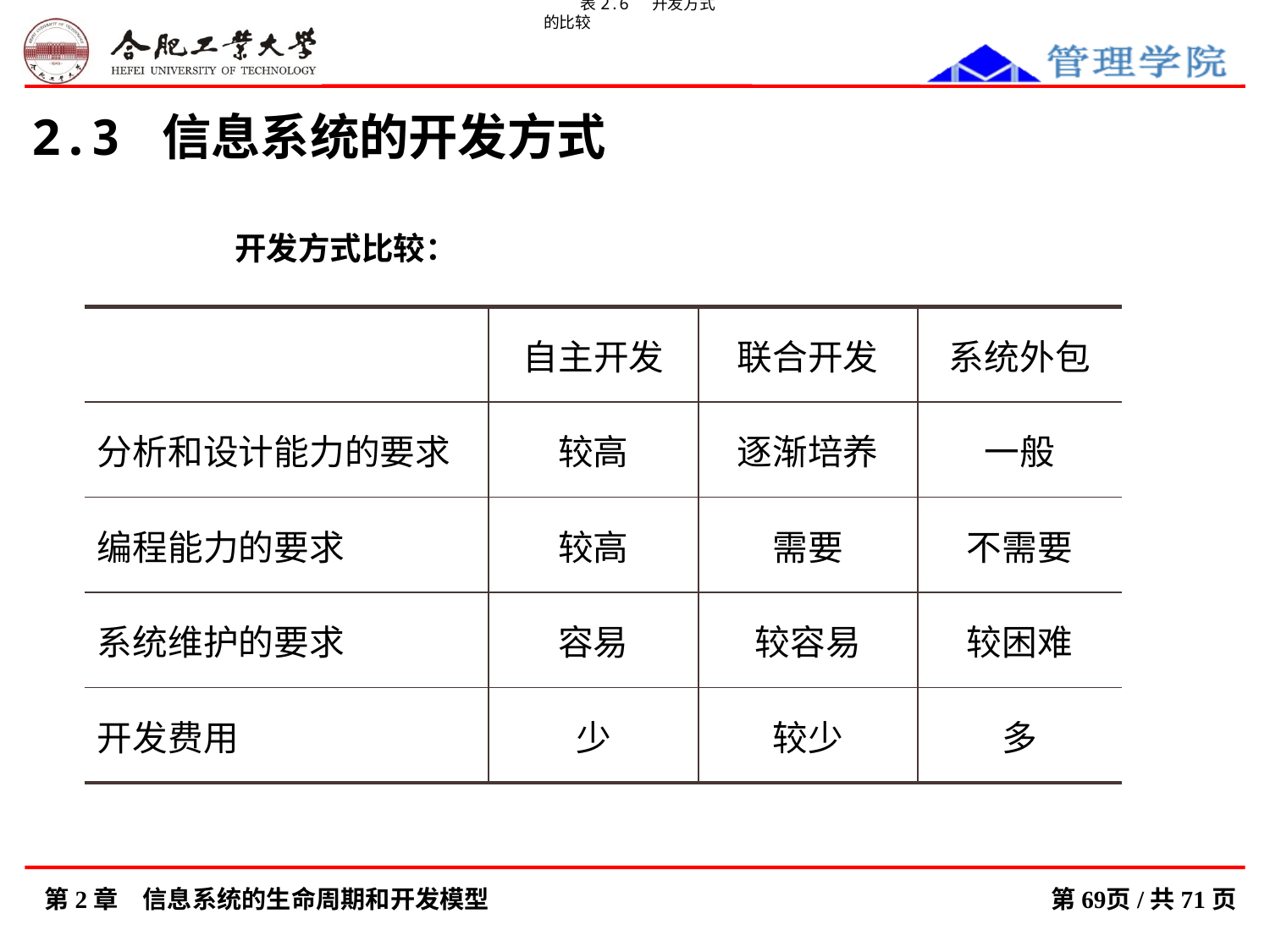

表2.6  开发方式的比较

2.3 信息系统的开发方式
开发方式比较：
|  | 自主开发 | 联合开发 | 系统外包 |
| --- | --- | --- | --- |
| 分析和设计能力的要求 | 较高 | 逐渐培养 | 一般 |
| 编程能力的要求 | 较高 | 需要 | 不需要 |
| 系统维护的要求 | 容易 | 较容易 | 较困难 |
| 开发费用 | 少 | 较少 | 多 |
第2章　信息系统的生命周期和开发模型